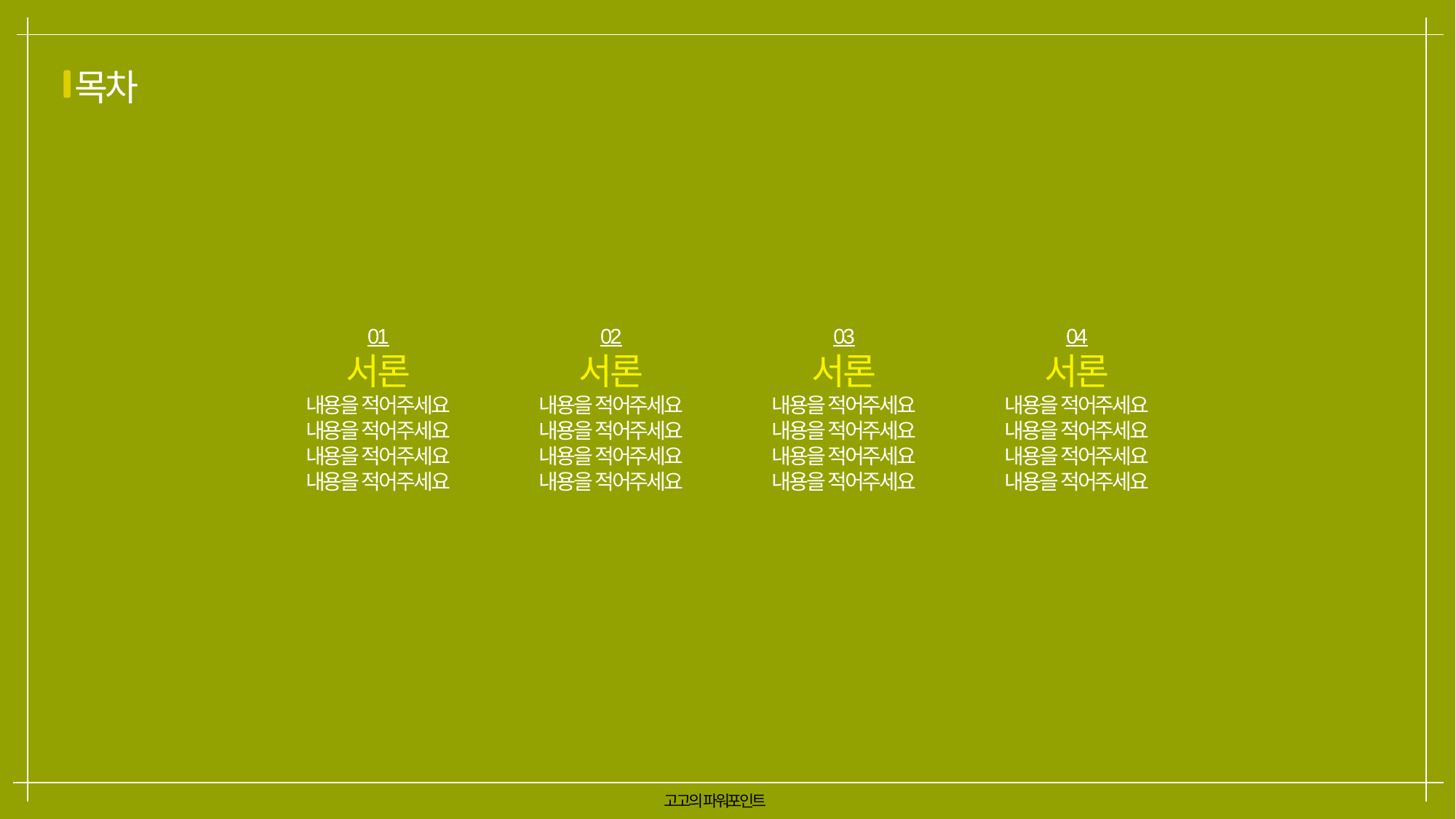

목차

01
서론
내용을 적어주세요
내용을 적어주세요
내용을 적어주세요
내용을 적어주세요
02
서론
내용을 적어주세요
내용을 적어주세요
내용을 적어주세요
내용을 적어주세요
03
서론
내용을 적어주세요
내용을 적어주세요
내용을 적어주세요
내용을 적어주세요
04
서론
내용을 적어주세요
내용을 적어주세요
내용을 적어주세요
내용을 적어주세요
고고의 파워포인트